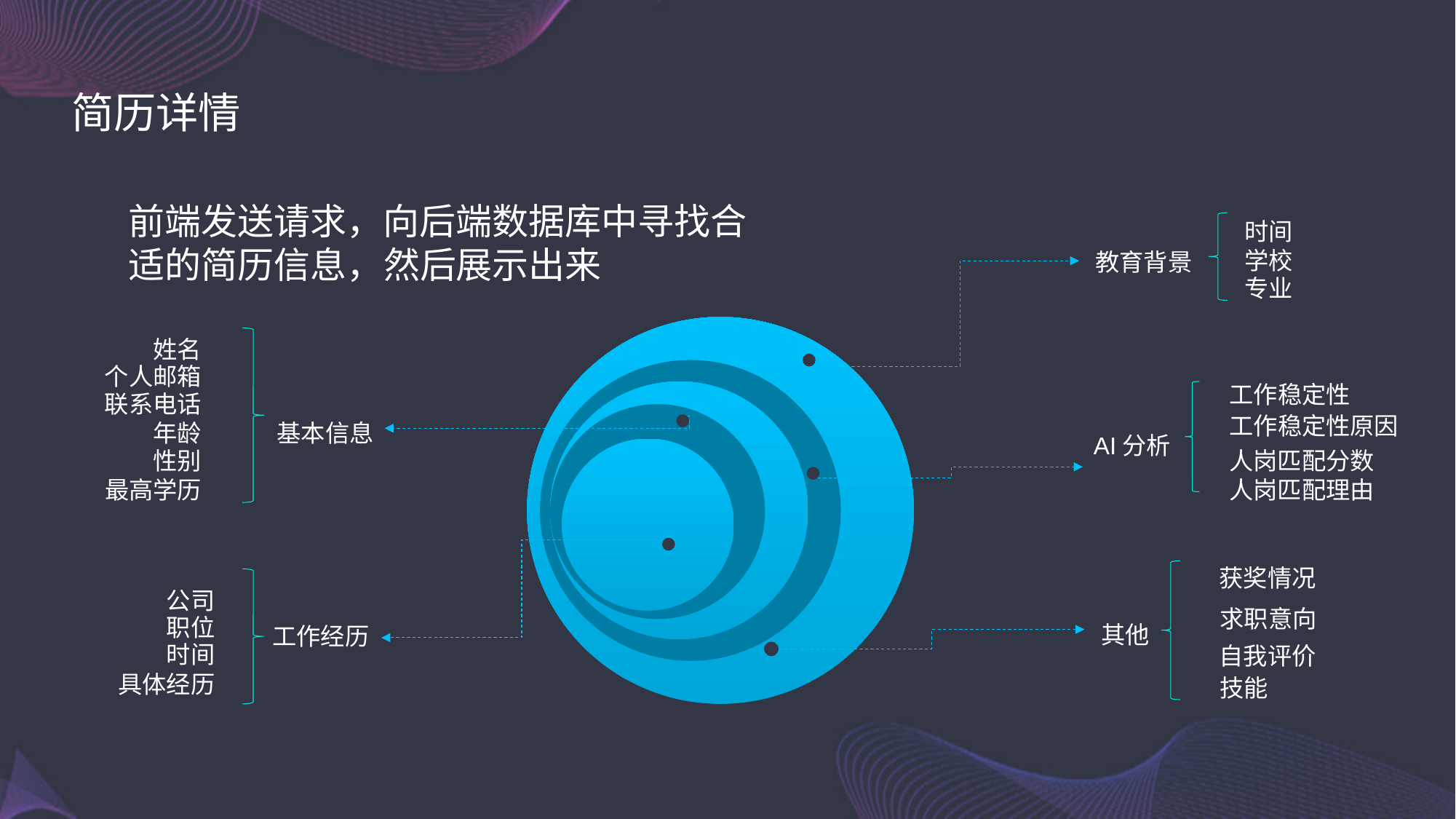

简历详情
前端发送请求，向后端数据库中寻找合适的简历信息，然后展示出来
时间

学校
教育背景
专业

姓名

个人邮箱

工作稳定性
联系电话

工作稳定性原因
年龄
基本信息

AI分析
性别
人岗匹配分数

最高学历
人岗匹配理由

获奖情况

公司
求职意向
职位
其他
工作经历
时间
自我评价

具体经历
技能